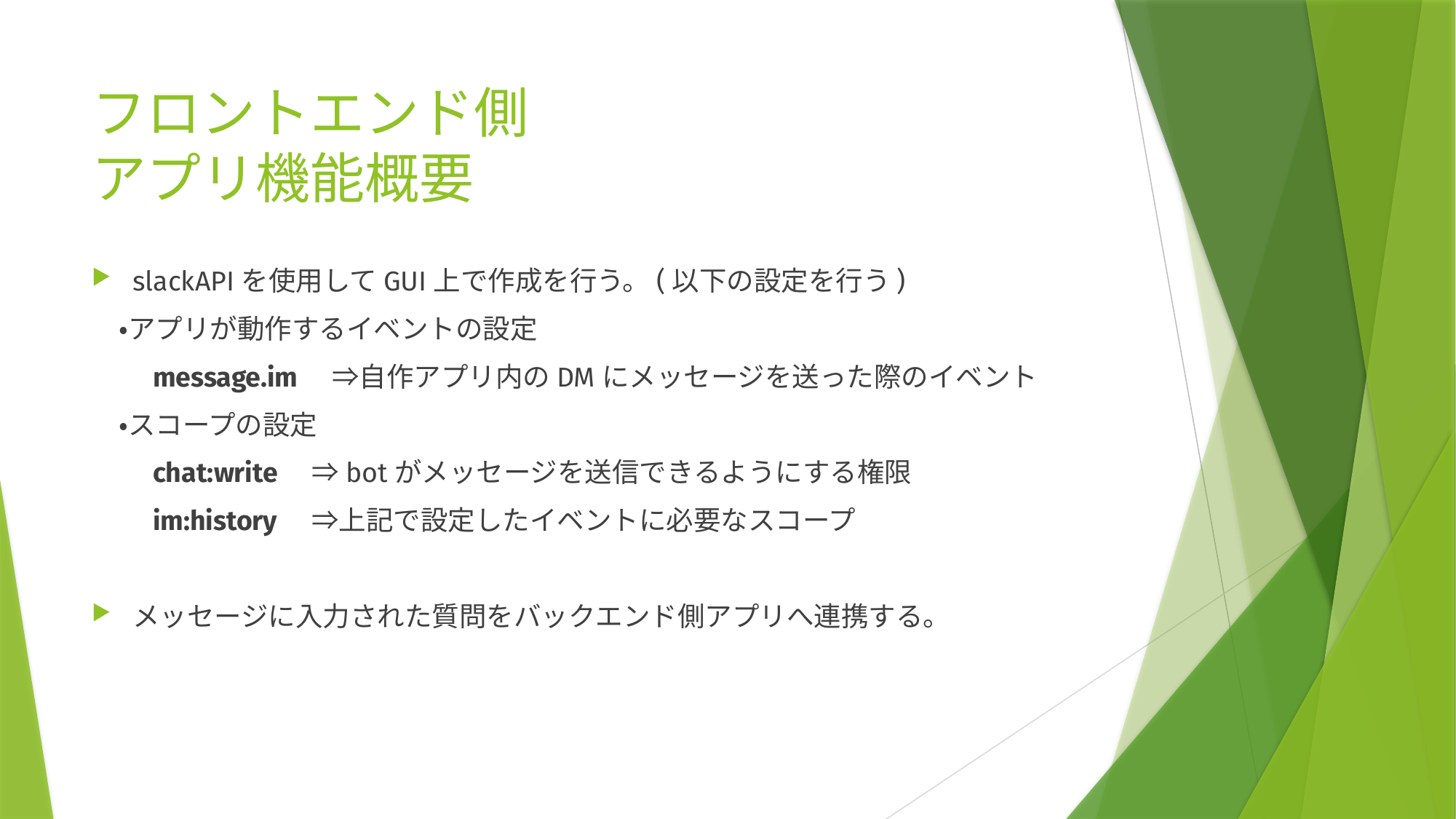

# フロントエンド側 アプリ機能概要
slackAPIを使用してGUI上で作成を行う。(以下の設定を行う)
　・アプリが動作するイベントの設定
　　message.im　⇒自作アプリ内のDMにメッセージを送った際のイベント
　・スコープの設定
　　chat:write　⇒botがメッセージを送信できるようにする権限
　　im:history　⇒上記で設定したイベントに必要なスコープ

メッセージに入力された質問をバックエンド側アプリへ連携する。